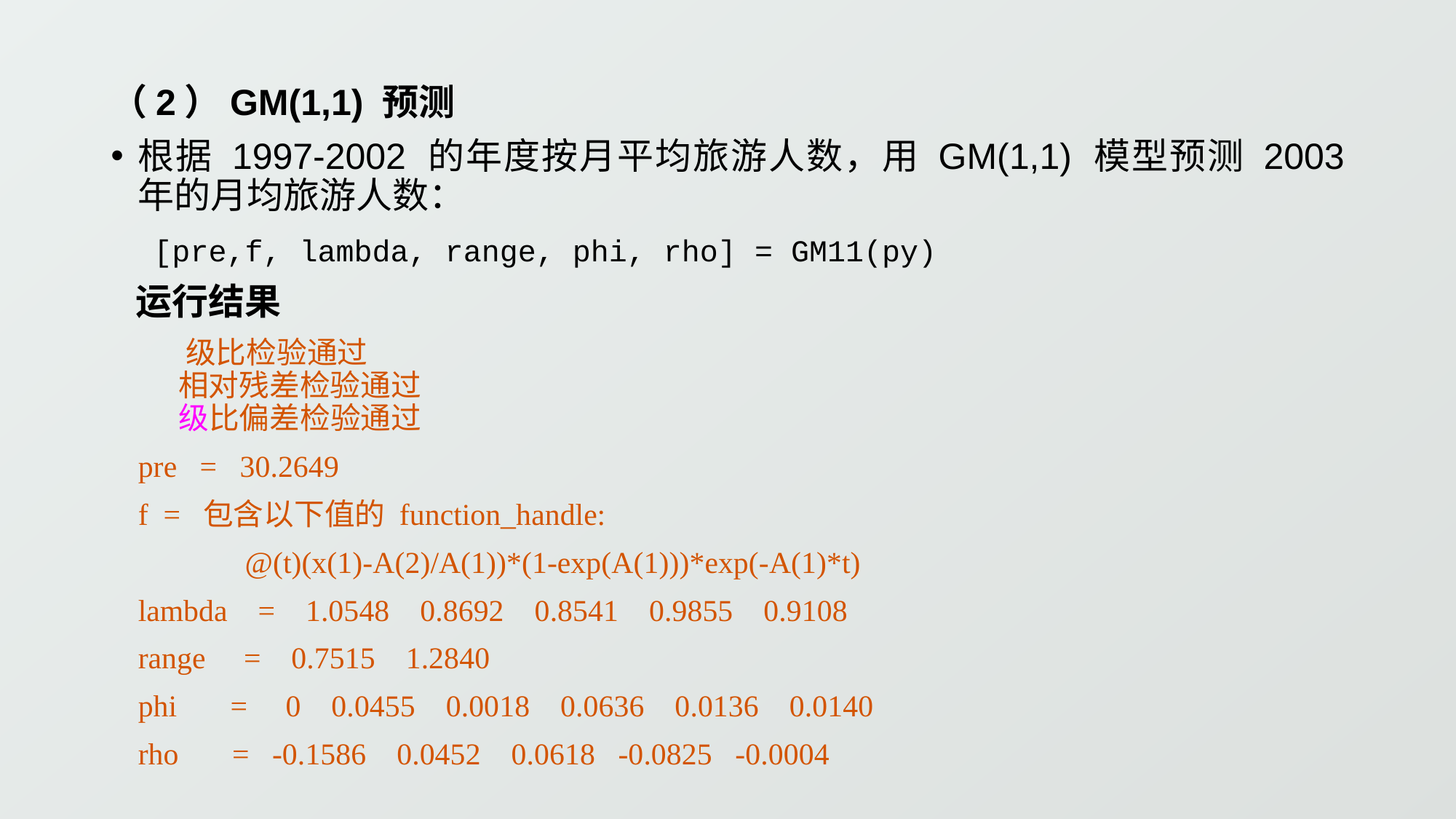

（2）GM(1,1) 预测
根据 1997-2002 的年度按月平均旅游人数，用 GM(1,1) 模型预测 2003 年的月均旅游人数：
[pre,f, lambda, range, phi, rho] = GM11(py)
  运行结果
      级比检验通过
      相对残差检验通过
      级比偏差检验通过
pre   =   30.2649
f  =  包含以下值的 function_handle:
              @(t)(x(1)-A(2)/A(1))*(1-exp(A(1)))*exp(-A(1)*t)
lambda    =    1.0548    0.8692    0.8541    0.9855    0.9108
range     =    0.7515    1.2840
phi       =     0    0.0455    0.0018    0.0636    0.0136    0.0140
rho       =   -0.1586    0.0452    0.0618   -0.0825   -0.0004